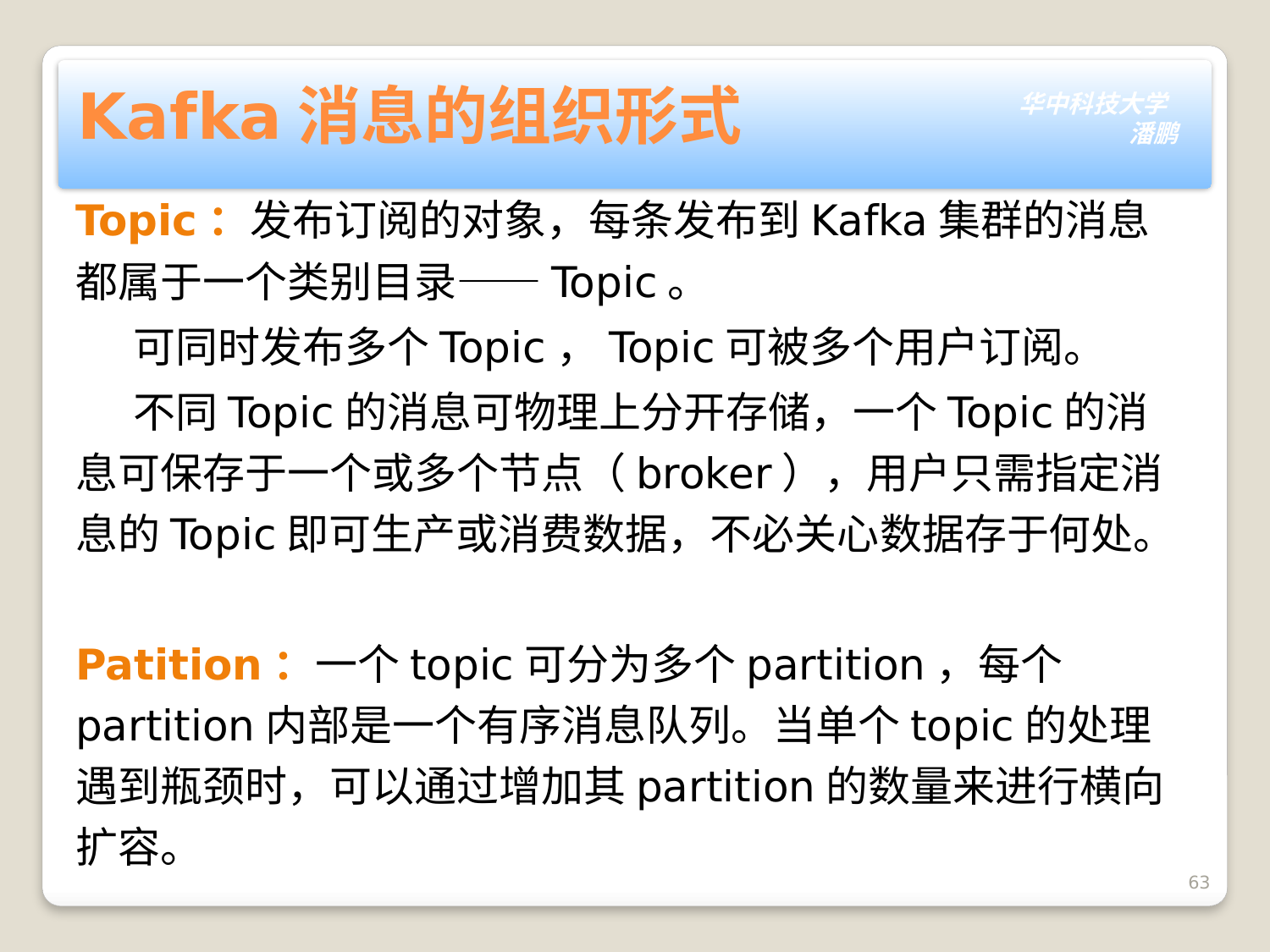

# Kafka消息的组织形式
Topic：发布订阅的对象，每条发布到Kafka集群的消息都属于一个类别目录——Topic。
     可同时发布多个Topic，Topic可被多个用户订阅。
     不同Topic的消息可物理上分开存储，一个Topic的消息可保存于一个或多个节点（broker），用户只需指定消息的Topic即可生产或消费数据，不必关心数据存于何处。

Patition：一个topic可分为多个partition，每个partition内部是一个有序消息队列。当单个topic的处理遇到瓶颈时，可以通过增加其partition的数量来进行横向扩容。
63